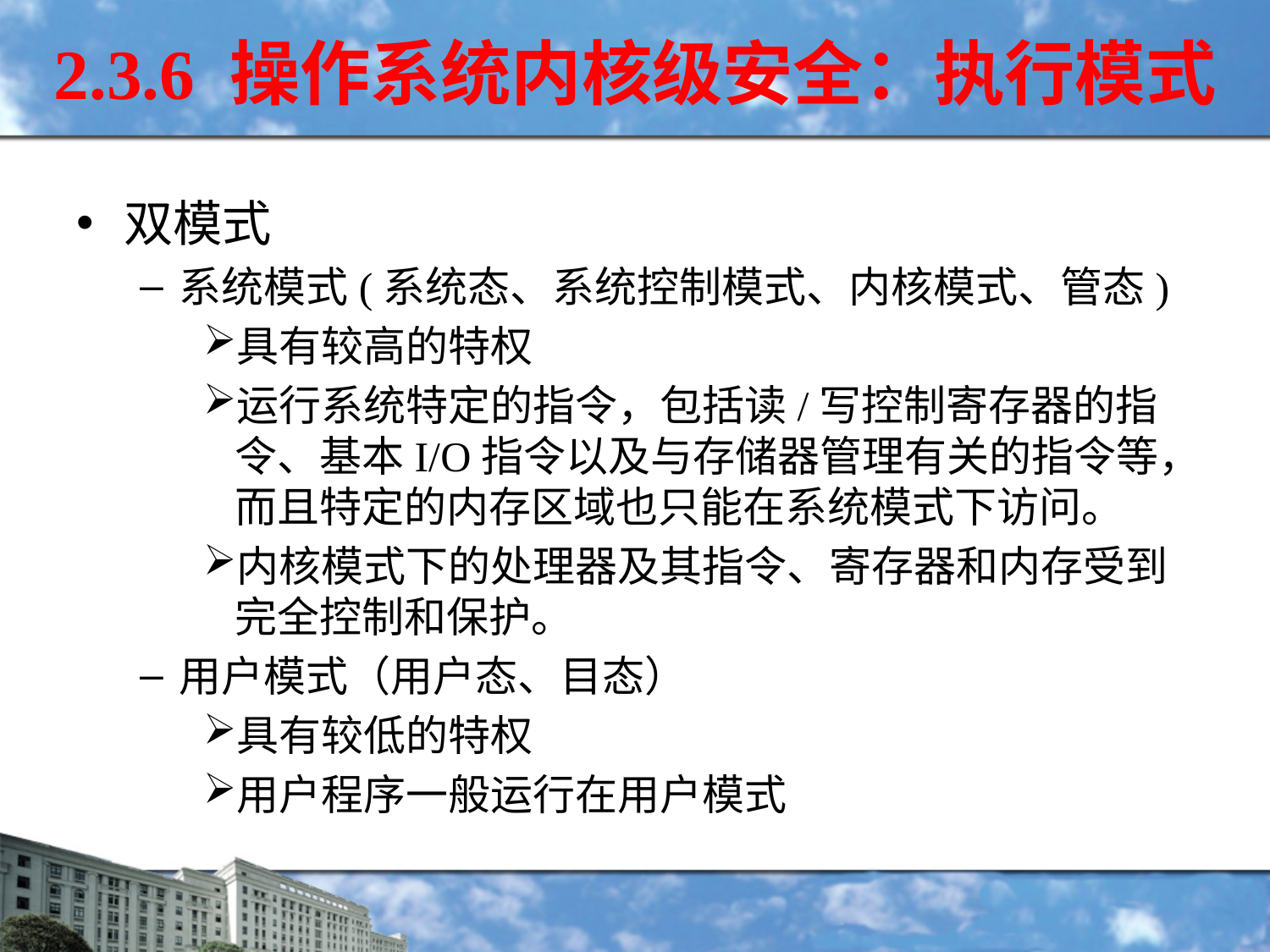

2.3.6 操作系统内核级安全：执行模式
双模式
系统模式(系统态、系统控制模式、内核模式、管态)
具有较高的特权
运行系统特定的指令，包括读/写控制寄存器的指令、基本I/O指令以及与存储器管理有关的指令等，而且特定的内存区域也只能在系统模式下访问。
内核模式下的处理器及其指令、寄存器和内存受到完全控制和保护。
用户模式（用户态、目态）
具有较低的特权
用户程序一般运行在用户模式